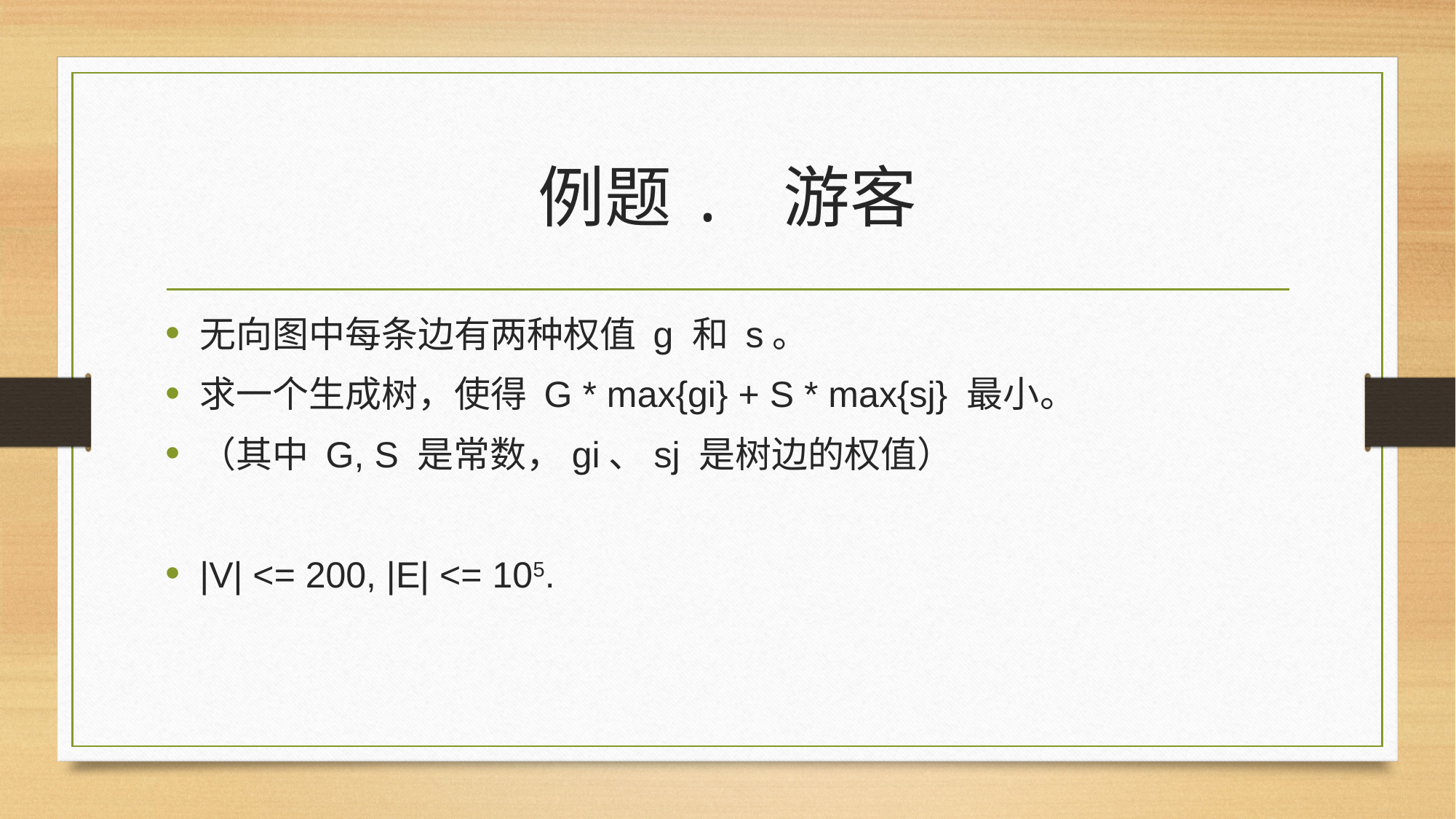

# 例题. 游客
无向图中每条边有两种权值 g 和 s。
求一个生成树，使得 G * max{gi} + S * max{sj} 最小。
（其中 G, S 是常数，gi、sj 是树边的权值）

|V| <= 200, |E| <= 105.